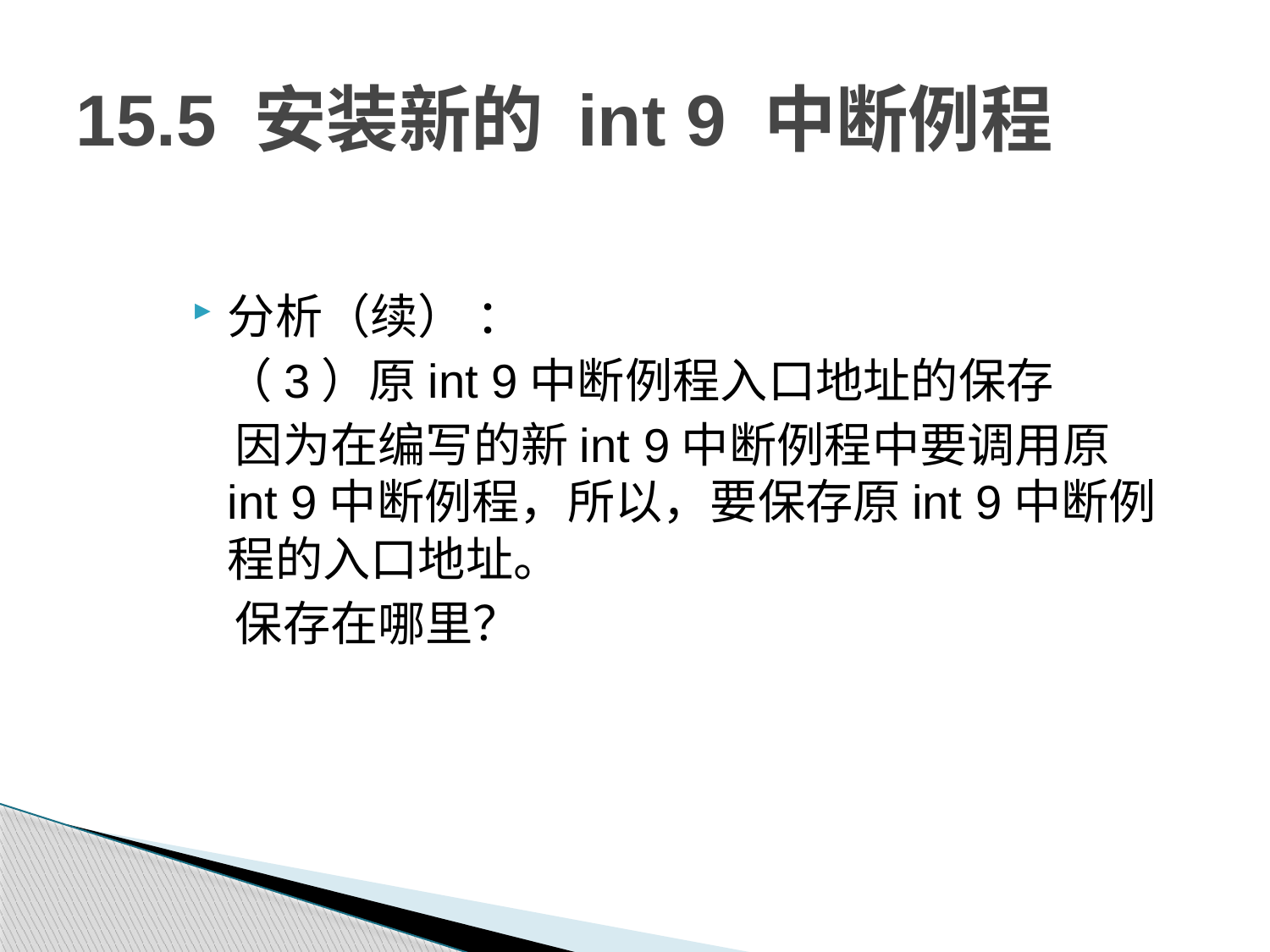

# 15.5 安装新的 int 9 中断例程
分析（续） ：
  （3）原int 9中断例程入口地址的保存
   因为在编写的新int 9中断例程中要调用原int 9中断例程，所以，要保存原int 9中断例程的入口地址。
   保存在哪里？